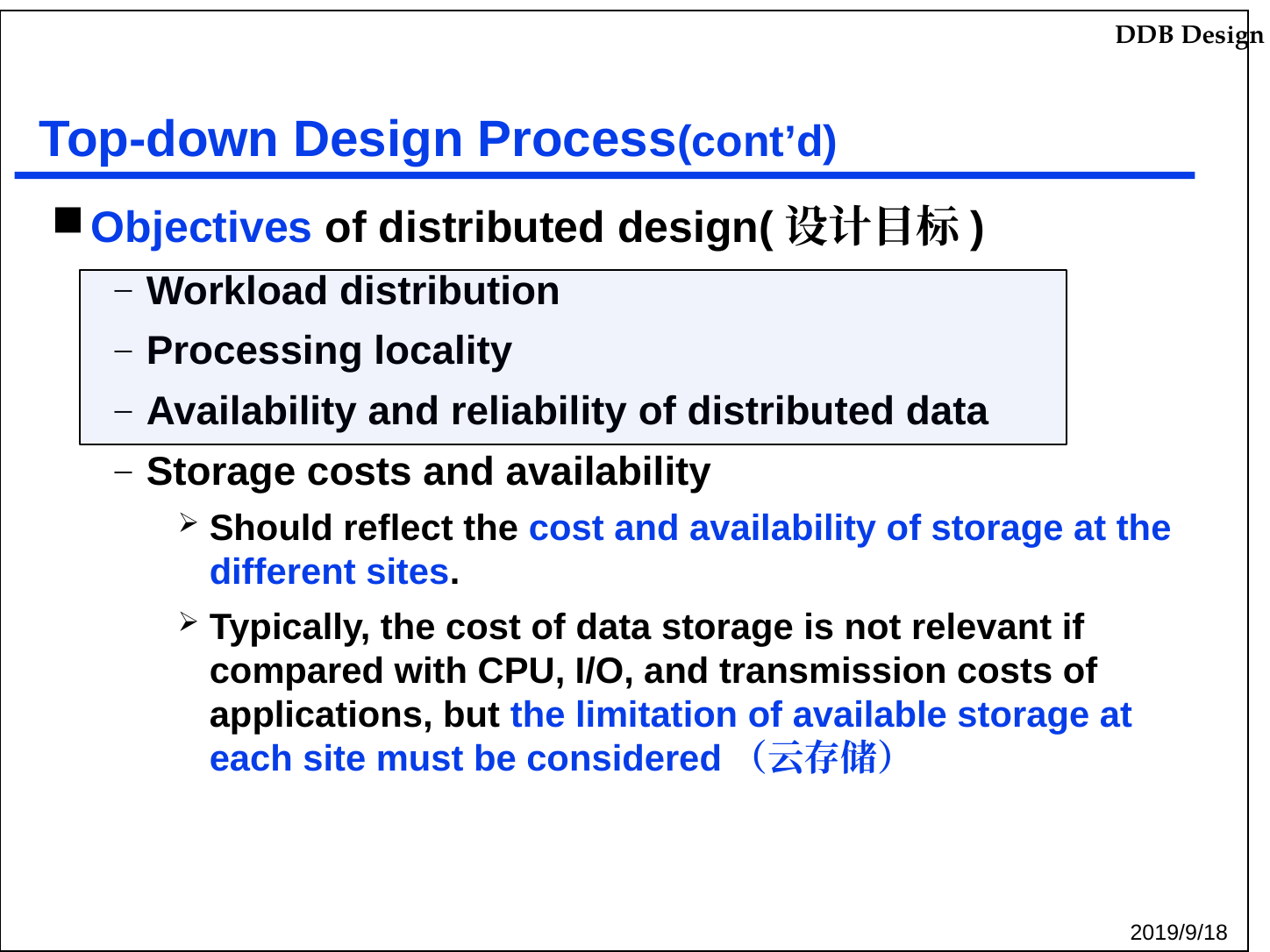

# Top-down Design Process(cont’d)
Objectives of distributed design(设计目标)
Workload distribution
Processing locality
Availability and reliability of distributed data
Storage costs and availability
Should reflect the cost and availability of storage at the different sites.
Typically, the cost of data storage is not relevant if compared with CPU, I/O, and transmission costs of applications, but the limitation of available storage at each site must be considered（云存储）